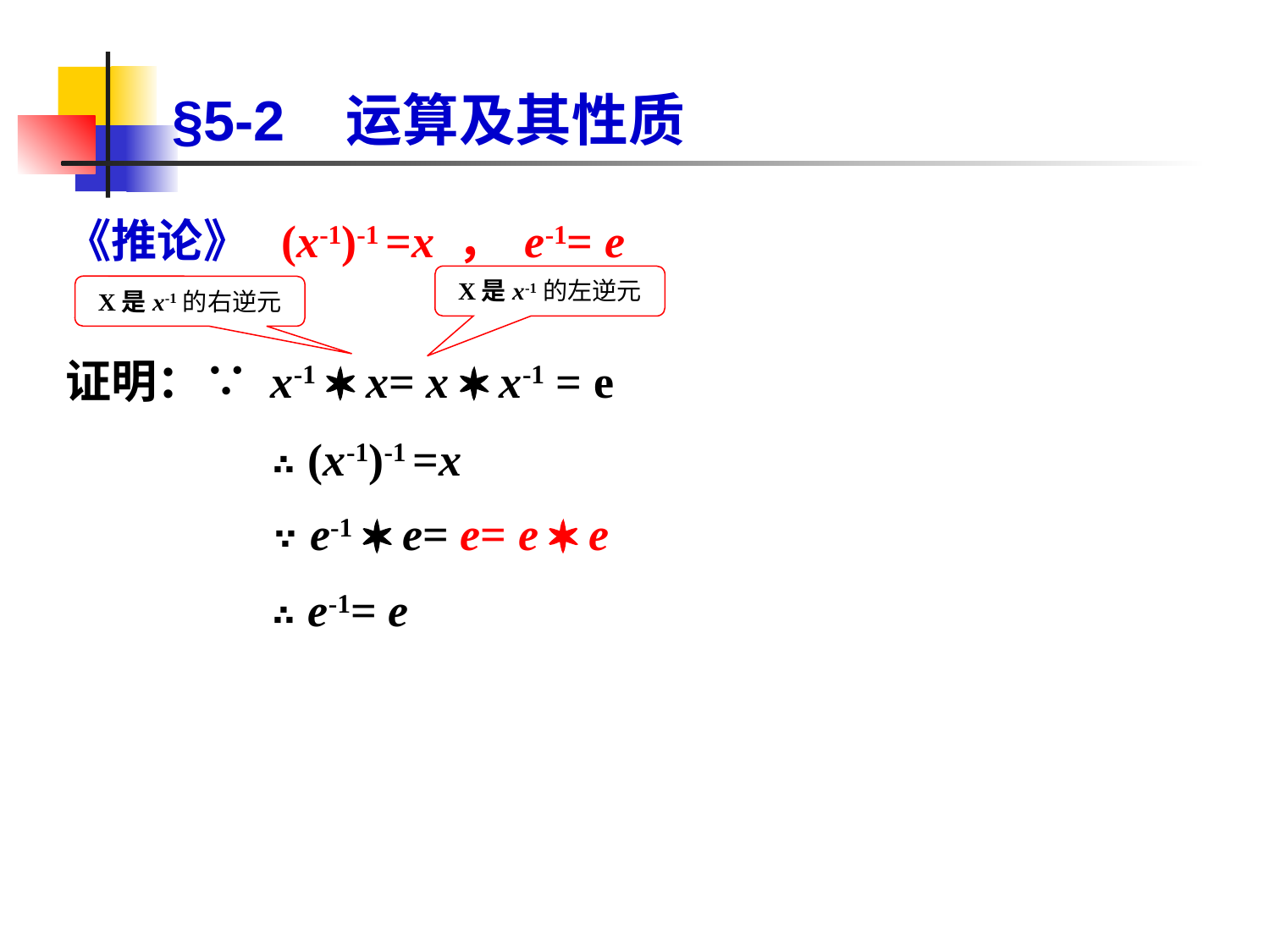

# §5-2   运算及其性质
《推论》  (x-1)-1 =x ， e-1= e
证明：∵ x-1 ∗ x= x ∗ x-1 = e
                  ∴ (x-1)-1 =x
              ∵ e-1 ∗ e= e= e ∗ e
                  ∴ e-1= e

X是x-1的左逆元
X是x-1的右逆元
37